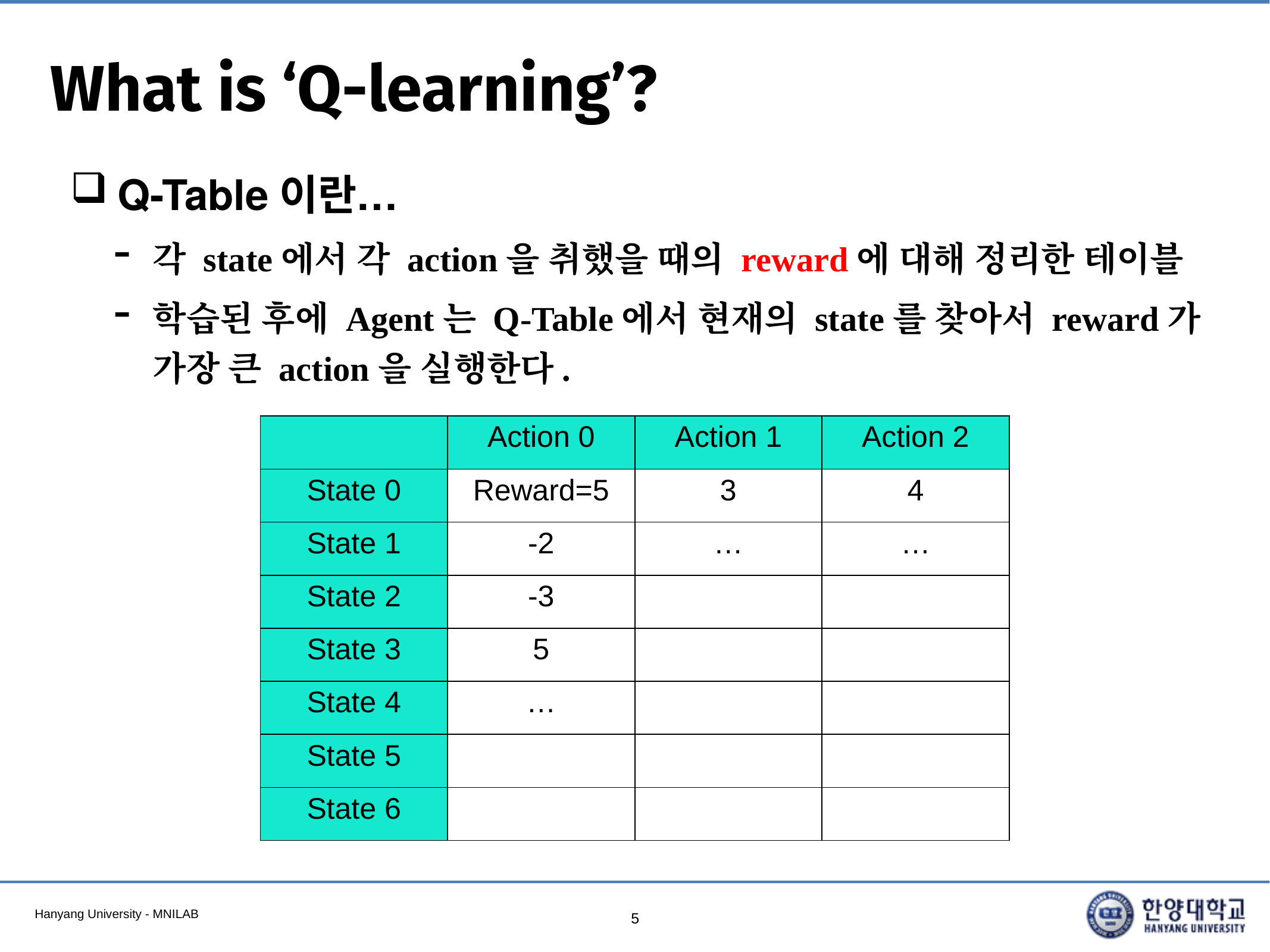

# What is ‘Q-learning’?
Q-Table이란…
각 state에서 각 action을 취했을 때의 reward에 대해 정리한 테이블
학습된 후에 Agent는 Q-Table에서 현재의 state를 찾아서 reward가 가장 큰 action을 실행한다.
|  | Action 0 | Action 1 | Action 2 |
| --- | --- | --- | --- |
| State 0 | Reward=5 | 3 | 4 |
| State 1 | -2 | … | … |
| State 2 | -3 |  |  |
| State 3 | 5 |  |  |
| State 4 | … |  |  |
| State 5 |  |  |  |
| State 6 |  |  |  |
5